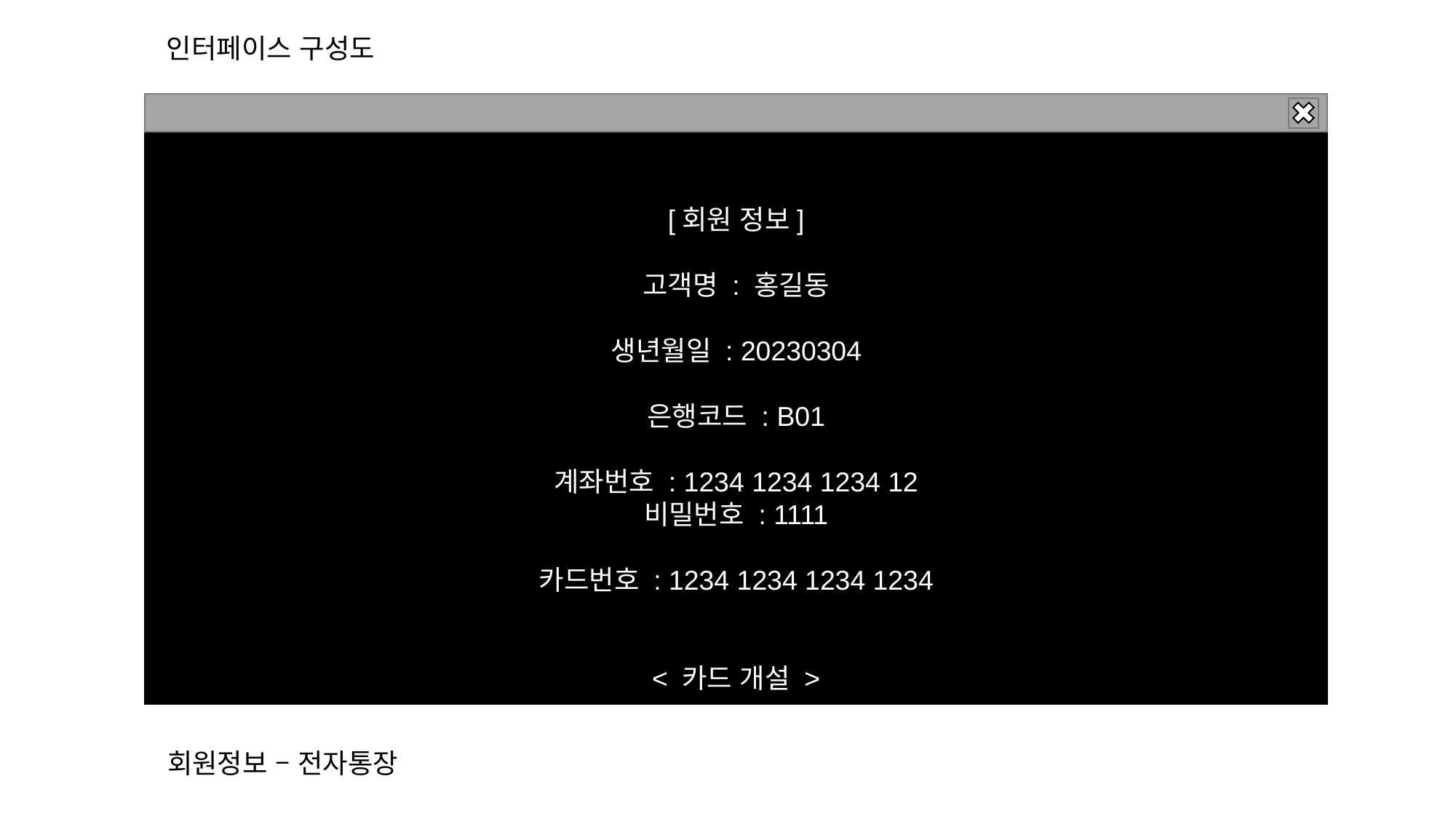

인터페이스 구성도

[회원 정보]

고객명 : 홍길동

생년월일 : 20230304

은행코드 : B01

계좌번호 : 1234 1234 1234 12
비밀번호 : 1111

카드번호 : 1234 1234 1234 1234

< 카드 개설 >

회원정보 – 전자통장